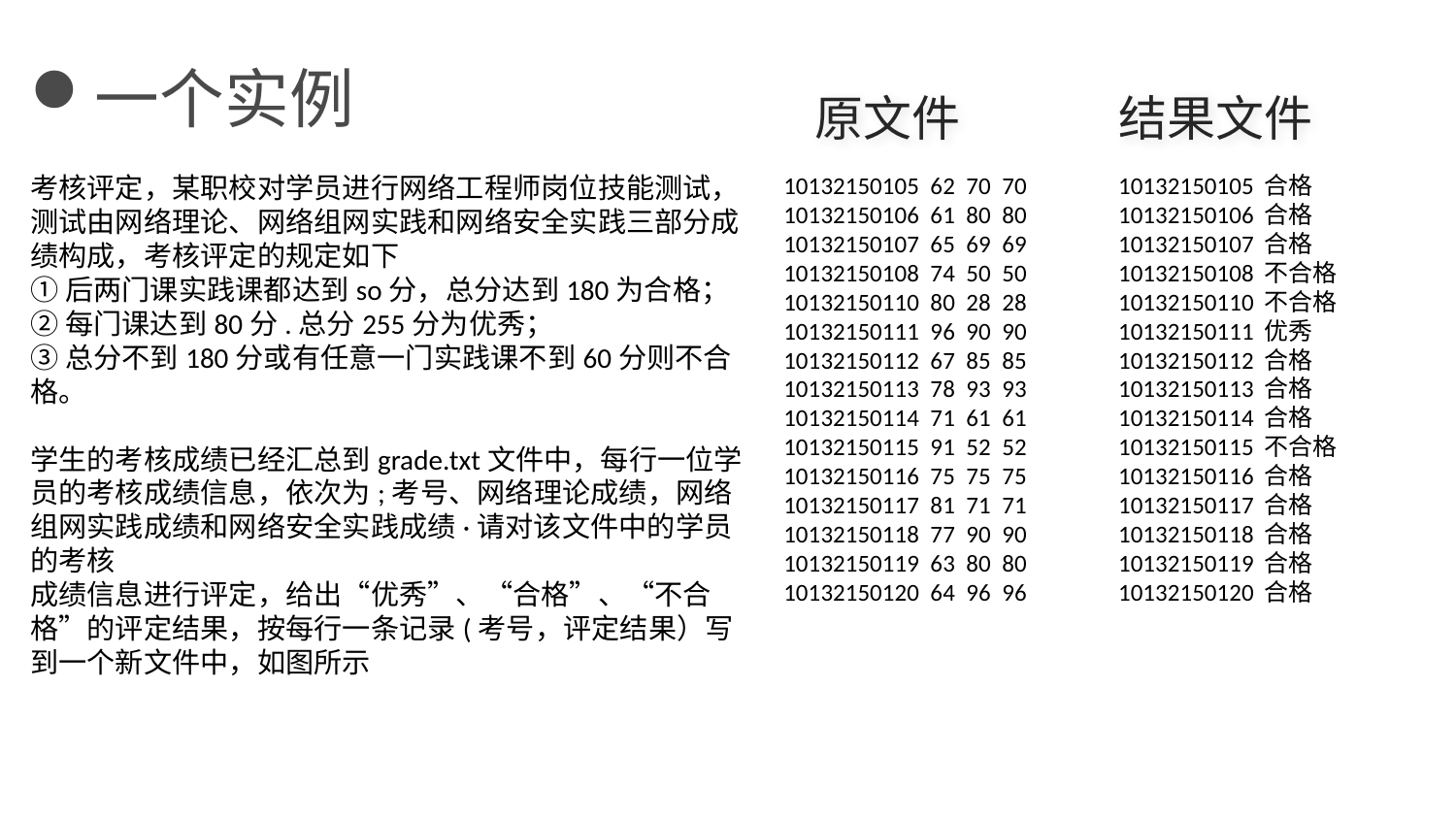

一个实例
原文件
结果文件
考核评定，某职校对学员进行网络工程师岗位技能测试，测试由网络理论、网络组网实践和网络安全实践三部分成绩构成，考核评定的规定如下
①后两门课实践课都达到so分，总分达到180为合格；
②每门课达到80分.总分255分为优秀；
③总分不到180分或有任意一门实践课不到60分则不合格。

学生的考核成绩已经汇总到grade.txt文件中，每行一位学员的考核成绩信息，依次为;考号、网络理论成绩，网络组网实践成绩和网络安全实践成绩·请对该文件中的学员的考核
成绩信息进行评定，给出“优秀”、“合格”、“不合格”的评定结果，按每行一条记录(考号，评定结果）写到一个新文件中，如图所示
10132150105  62  70  70
10132150106  61  80  80
10132150107  65  69  69
10132150108  74  50  50
10132150110  80  28  28
10132150111  96  90  90
10132150112  67  85  85
10132150113  78  93  93
10132150114  71  61  61
10132150115  91  52  52
10132150116  75  75  75
10132150117  81  71  71
10132150118  77  90  90
10132150119  63  80  80
10132150120  64  96  96
10132150105	合格
10132150106	合格
10132150107	合格
10132150108	不合格
10132150110	不合格
10132150111	优秀
10132150112	合格
10132150113	合格
10132150114	合格
10132150115	不合格
10132150116	合格
10132150117	合格
10132150118	合格
10132150119	合格
10132150120	合格